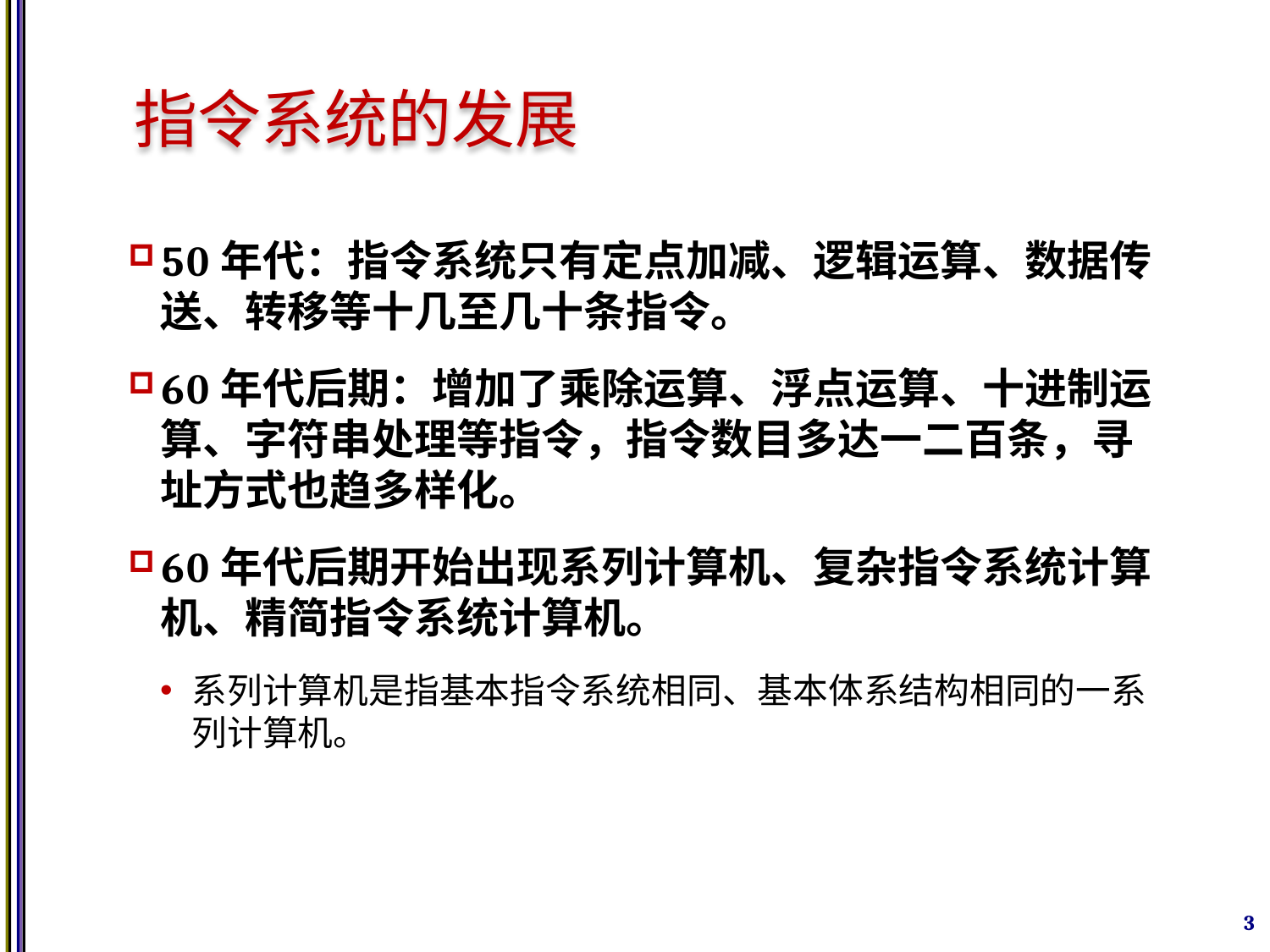

# 指令系统的发展
50年代：指令系统只有定点加减、逻辑运算、数据传送、转移等十几至几十条指令。
60年代后期：增加了乘除运算、浮点运算、十进制运算、字符串处理等指令，指令数目多达一二百条，寻址方式也趋多样化。
60年代后期开始出现系列计算机、复杂指令系统计算机、精简指令系统计算机。
系列计算机是指基本指令系统相同、基本体系结构相同的一系列计算机。
3